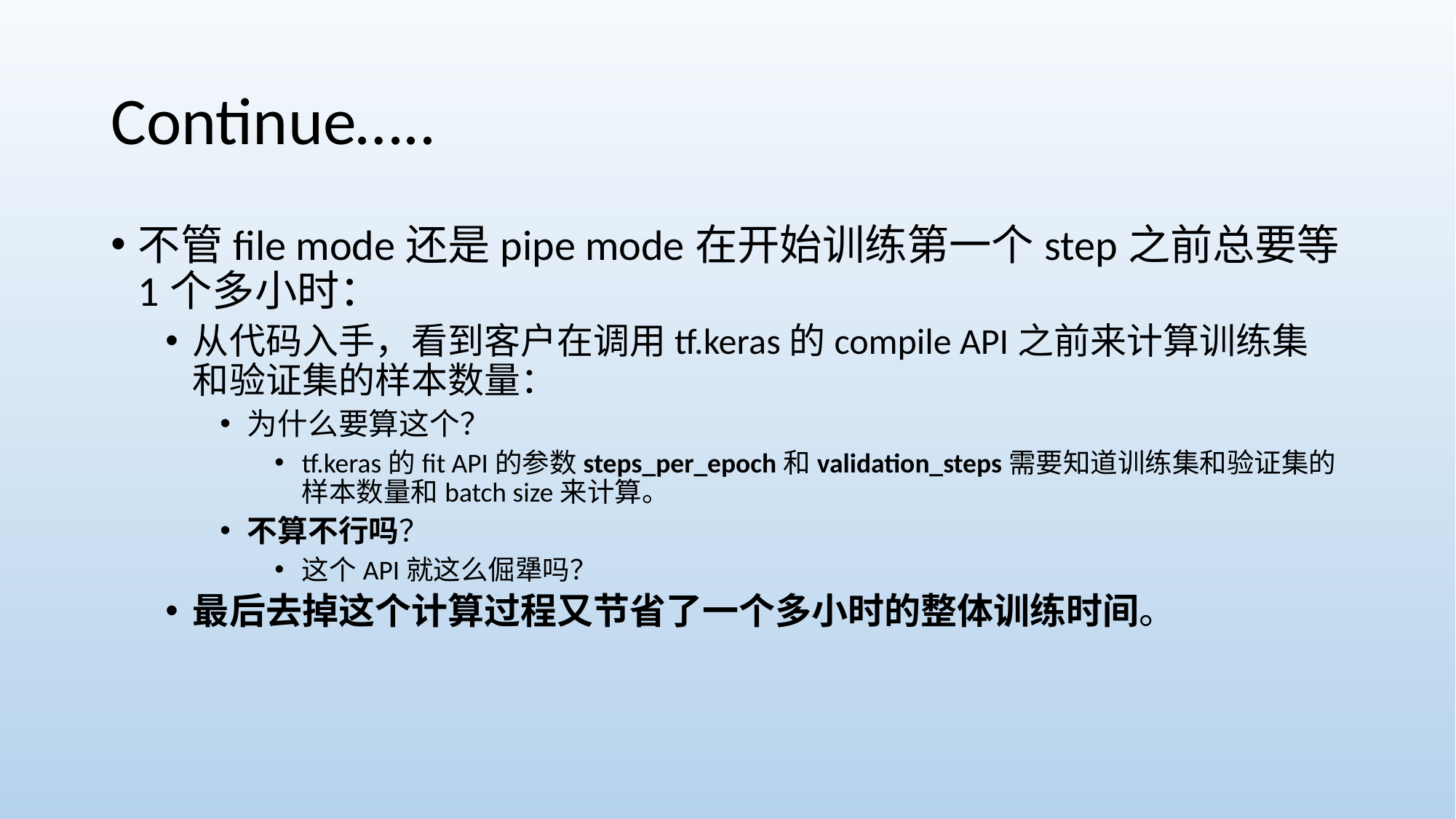

# Continue…..
不管file mode还是pipe mode在开始训练第一个step之前总要等1个多小时：
从代码入手，看到客户在调用tf.keras的compile API之前来计算训练集和验证集的样本数量：
为什么要算这个？
tf.keras的fit API的参数steps_per_epoch和validation_steps需要知道训练集和验证集的样本数量和batch size来计算。
不算不行吗？
这个API就这么倔犟吗？
最后去掉这个计算过程又节省了一个多小时的整体训练时间。